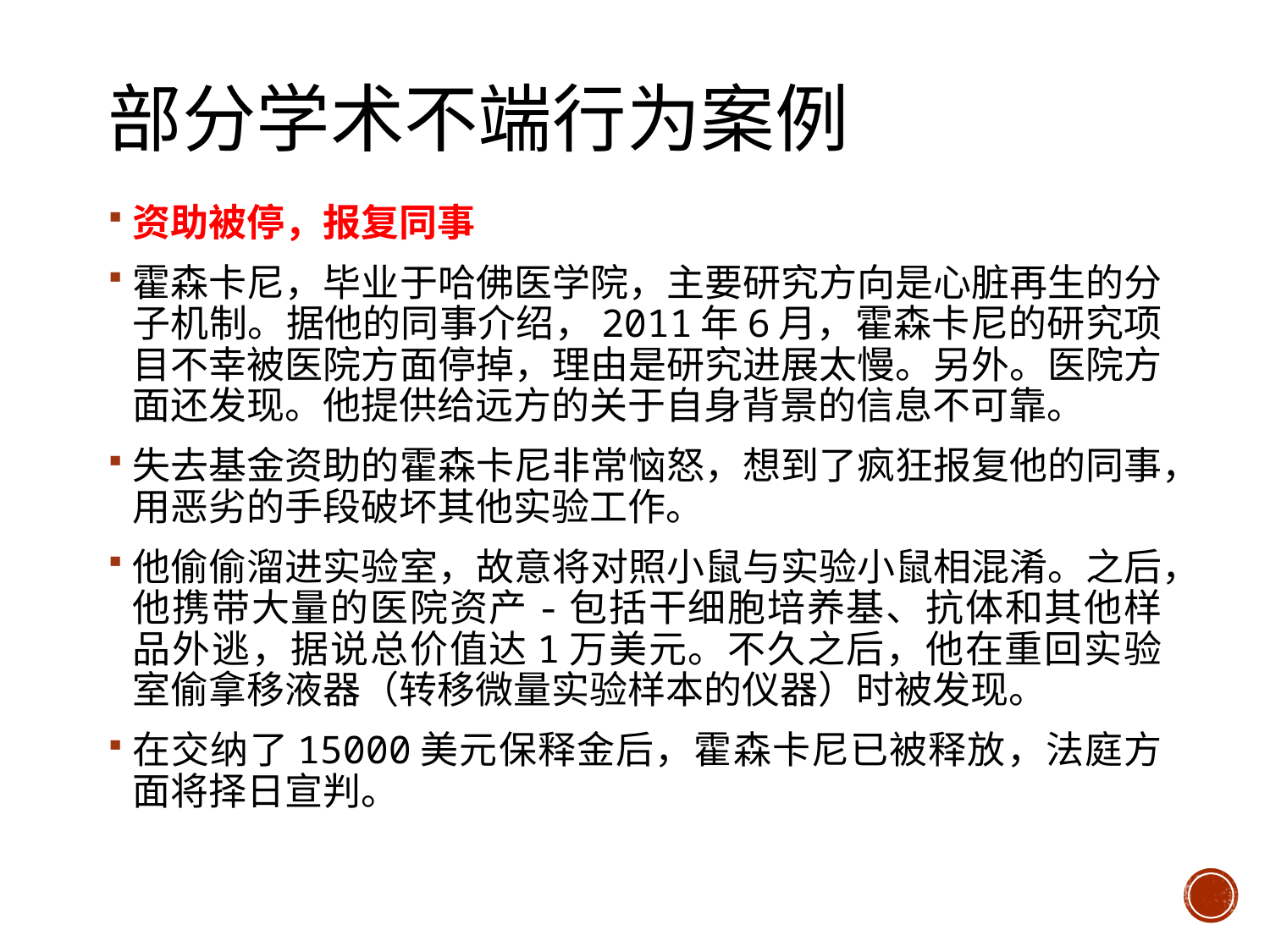

# 部分学术不端行为案例
资助被停，报复同事
霍森卡尼，毕业于哈佛医学院，主要研究方向是心脏再生的分子机制。据他的同事介绍，2011年6月，霍森卡尼的研究项目不幸被医院方面停掉，理由是研究进展太慢。另外。医院方面还发现。他提供给远方的关于自身背景的信息不可靠。
失去基金资助的霍森卡尼非常恼怒，想到了疯狂报复他的同事，用恶劣的手段破坏其他实验工作。
他偷偷溜进实验室，故意将对照小鼠与实验小鼠相混淆。之后，他携带大量的医院资产-包括干细胞培养基、抗体和其他样品外逃，据说总价值达1万美元。不久之后，他在重回实验室偷拿移液器（转移微量实验样本的仪器）时被发现。
在交纳了15000美元保释金后，霍森卡尼已被释放，法庭方面将择日宣判。